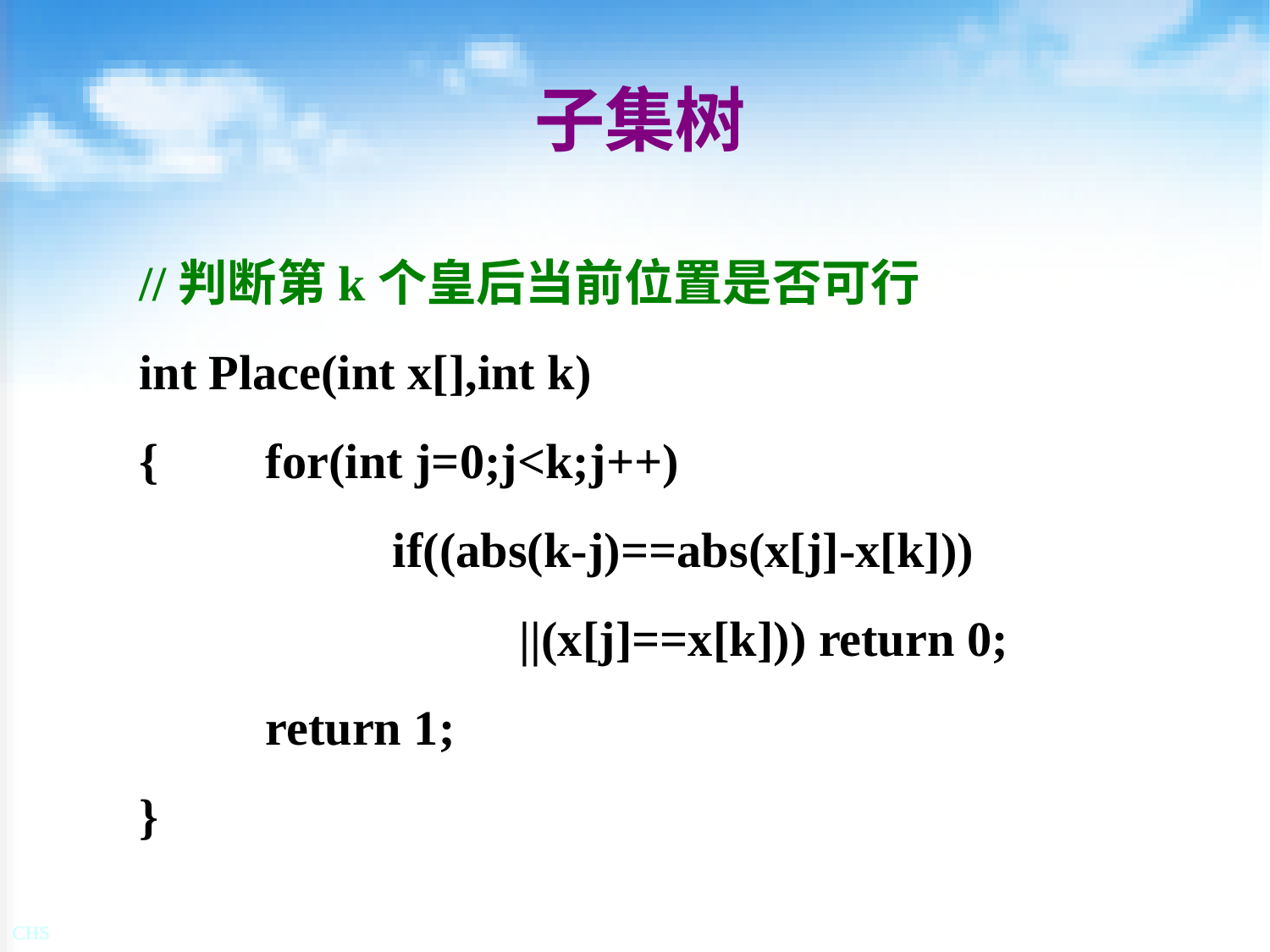

# 子集树
//判断第k个皇后当前位置是否可行
int Place(int x[],int k)
{	for(int j=0;j<k;j++)
		if((abs(k-j)==abs(x[j]-x[k]))
			||(x[j]==x[k])) return 0;
	return 1;
}
167